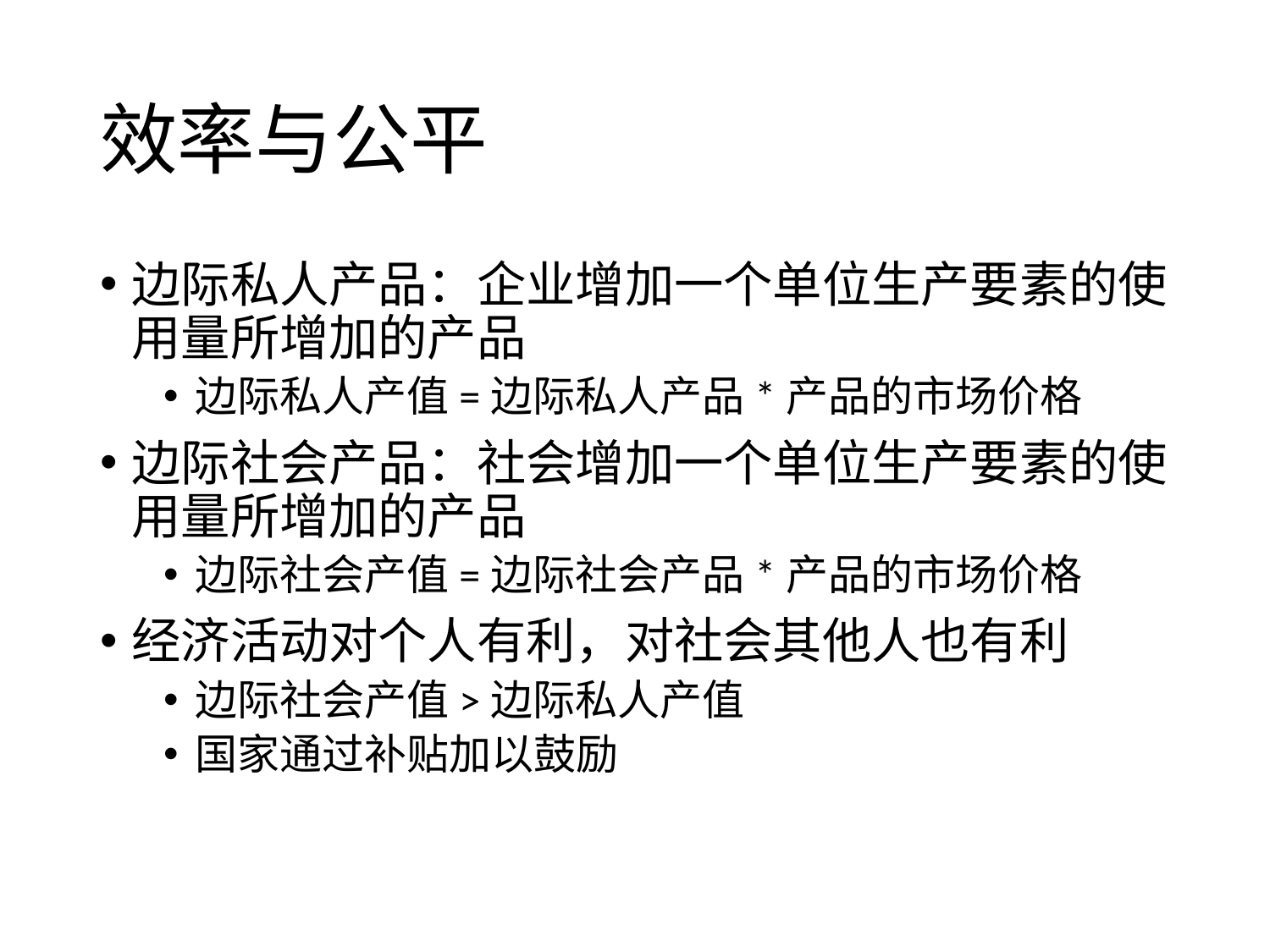

# 效率与公平
边际私人产品：企业增加一个单位生产要素的使用量所增加的产品
边际私人产值=边际私人产品*产品的市场价格
边际社会产品：社会增加一个单位生产要素的使用量所增加的产品
边际社会产值=边际社会产品*产品的市场价格
经济活动对个人有利，对社会其他人也有利
边际社会产值>边际私人产值
国家通过补贴加以鼓励